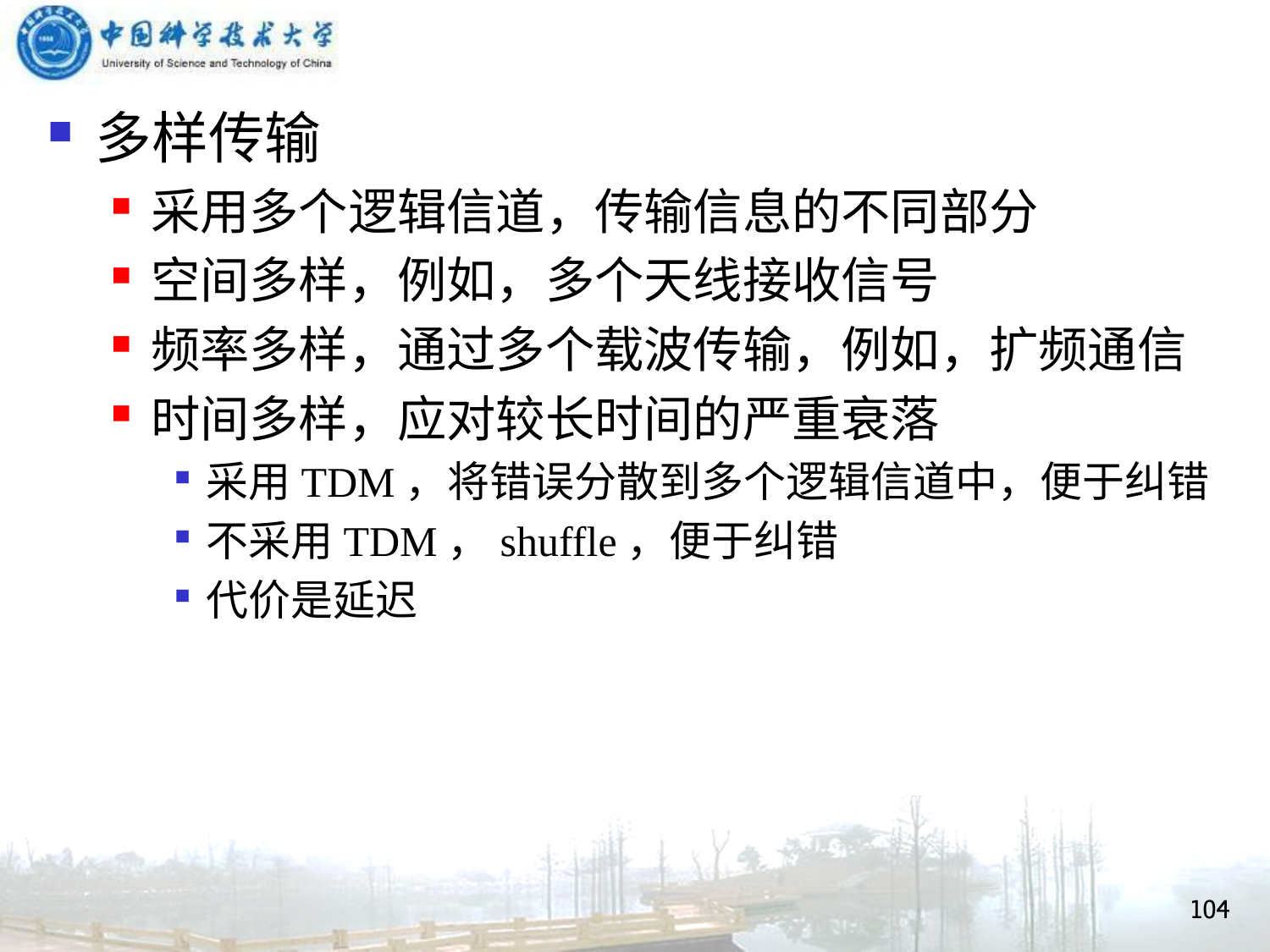

多样传输
采用多个逻辑信道，传输信息的不同部分
空间多样，例如，多个天线接收信号
频率多样，通过多个载波传输，例如，扩频通信
时间多样，应对较长时间的严重衰落
采用TDM，将错误分散到多个逻辑信道中，便于纠错
不采用TDM，shuffle，便于纠错
代价是延迟

104